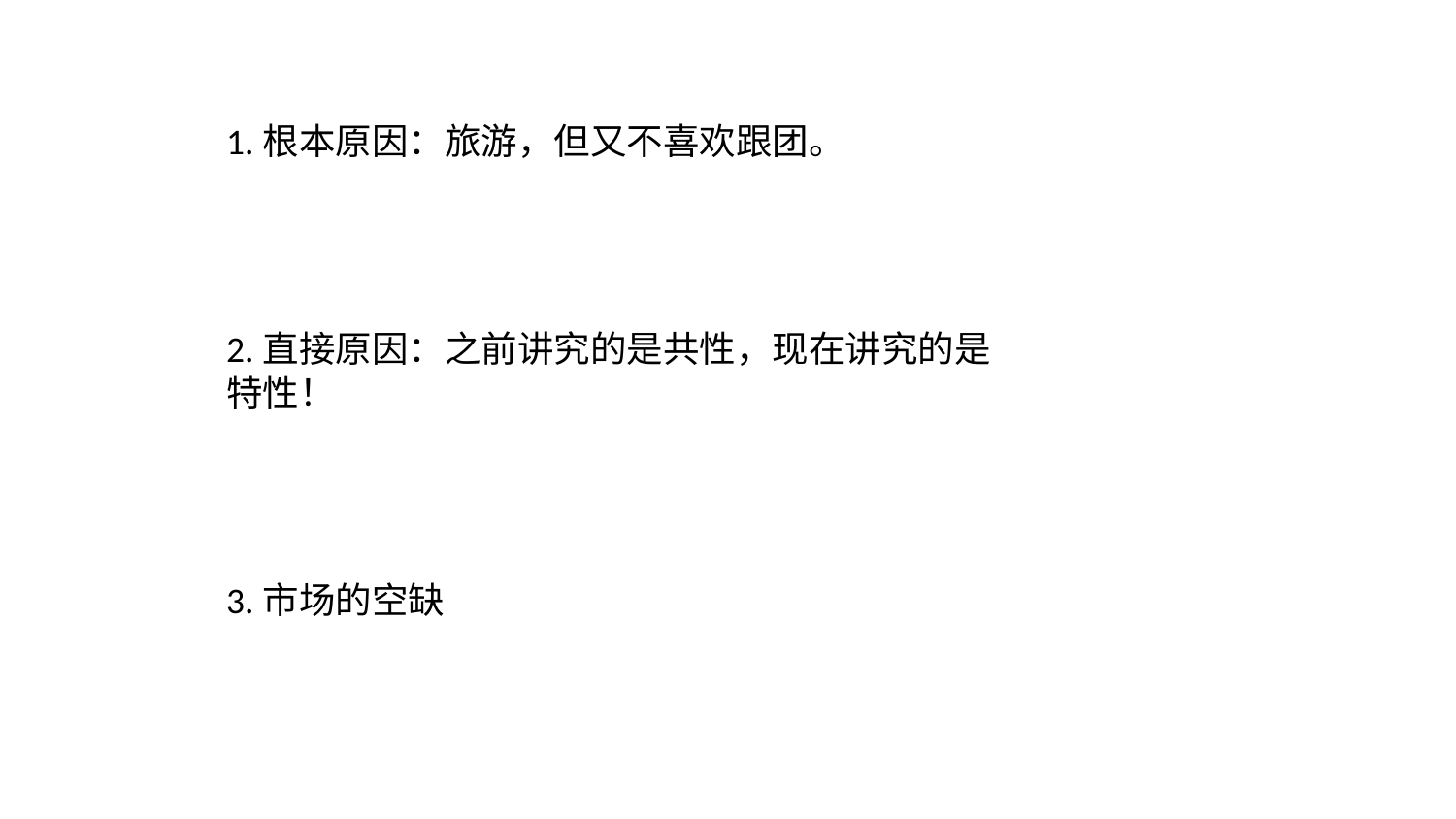

1.根本原因：旅游，但又不喜欢跟团。
2.直接原因：之前讲究的是共性，现在讲究的是特性！
3.市场的空缺